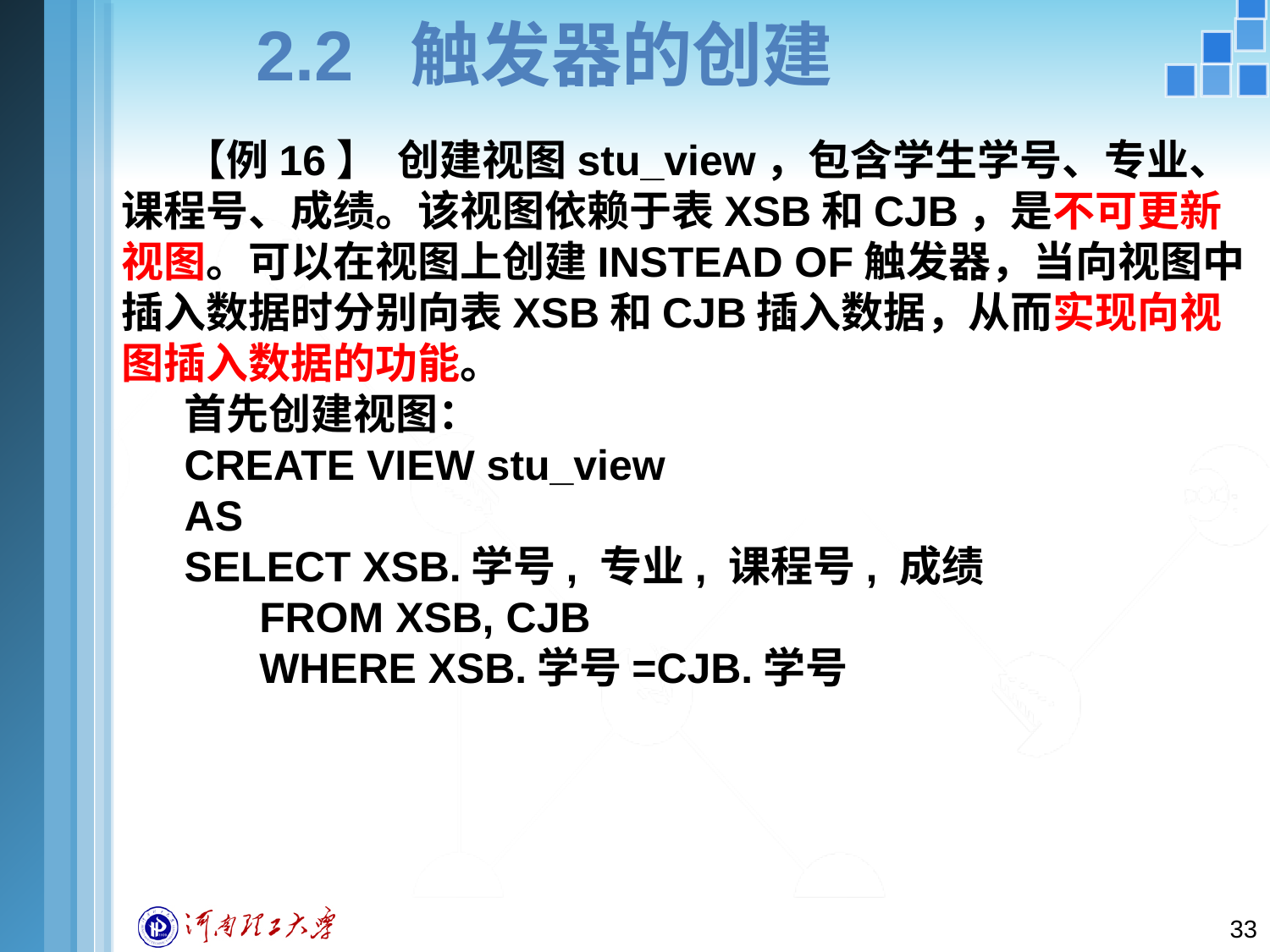

# 2.2  触发器的创建
【例16】  创建视图stu_view，包含学生学号、专业、课程号、成绩。该视图依赖于表XSB和CJB，是不可更新视图。可以在视图上创建INSTEAD OF触发器，当向视图中插入数据时分别向表XSB和CJB插入数据，从而实现向视图插入数据的功能。
首先创建视图：
CREATE VIEW stu_view
AS
SELECT XSB.学号, 专业, 课程号, 成绩
	 FROM XSB, CJB
	 WHERE XSB.学号=CJB.学号